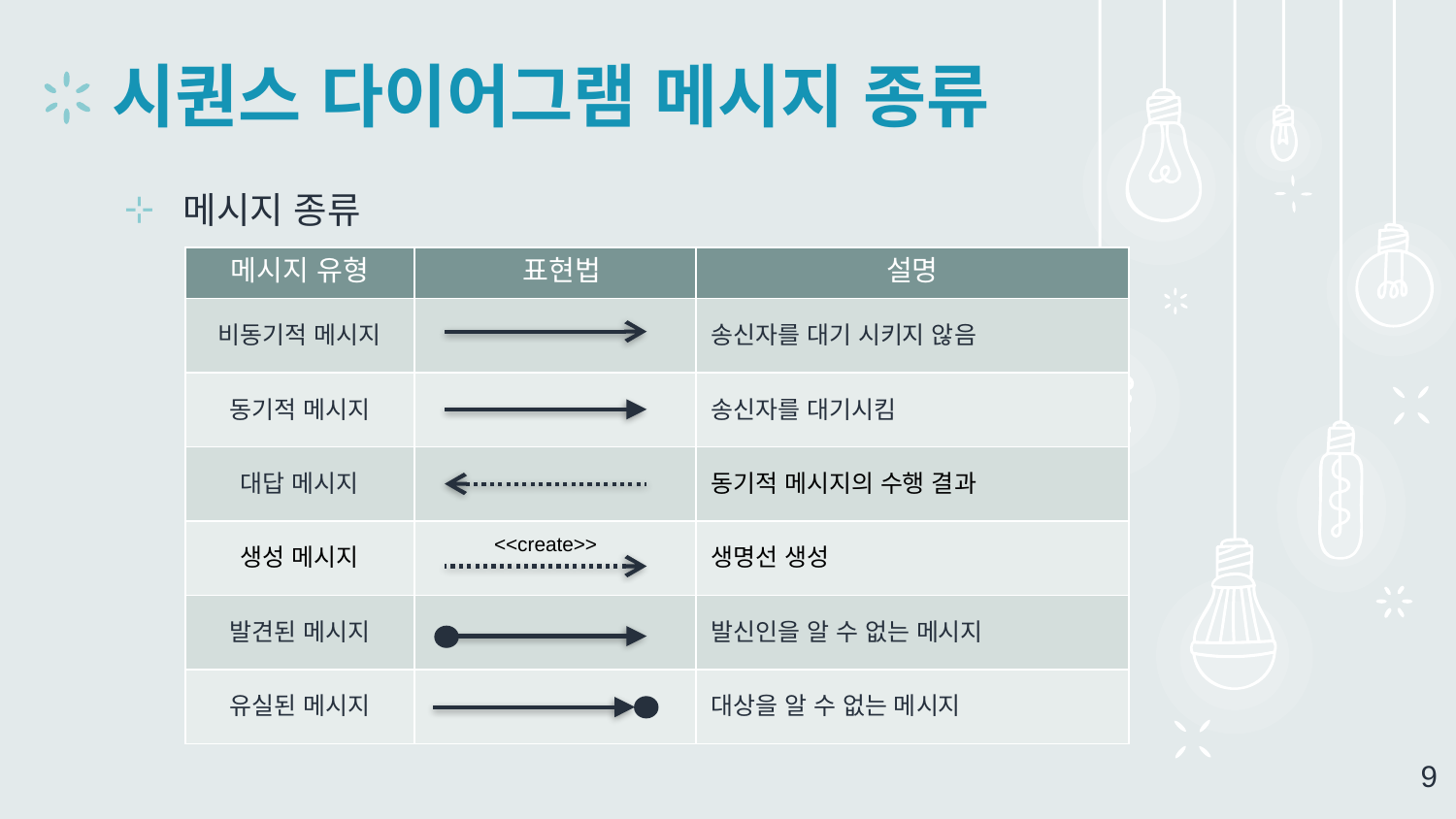

# 시퀀스 다이어그램 메시지 종류
메시지 종류
| 메시지 유형 | 표현법 | 설명 |
| --- | --- | --- |
| 비동기적 메시지 |  | 송신자를 대기 시키지 않음 |
| 동기적 메시지 |  | 송신자를 대기시킴 |
| 대답 메시지 |  | 동기적 메시지의 수행 결과 |
| 생성 메시지 |  | 생명선 생성 |
| 발견된 메시지 |  | 발신인을 알 수 없는 메시지 |
| 유실된 메시지 |  | 대상을 알 수 없는 메시지 |
<<create>>

9